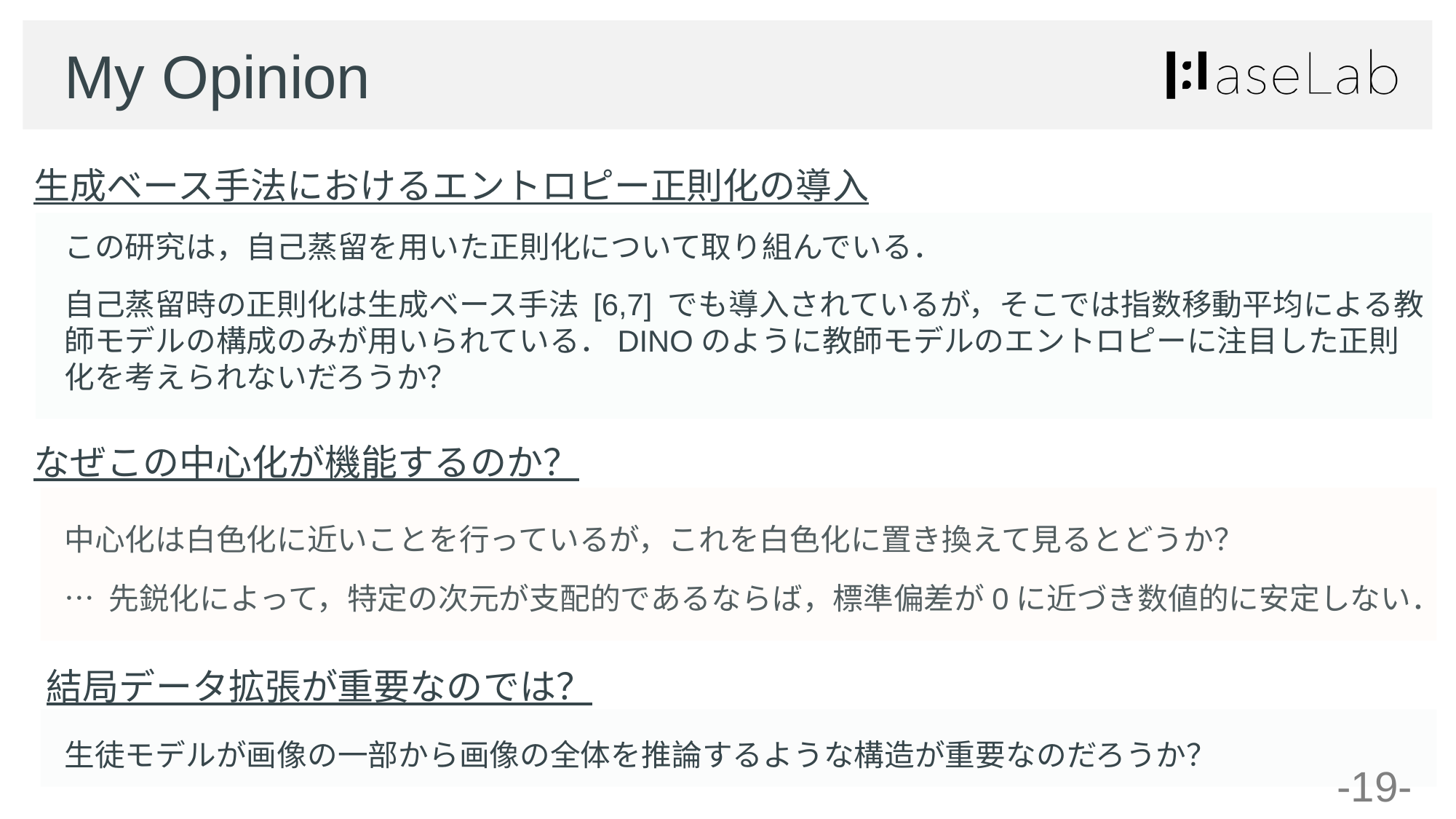

My Opinion
生成ベース手法におけるエントロピー正則化の導入

この研究は，自己蒸留を用いた正則化について取り組んでいる．
自己蒸留時の正則化は生成ベース手法 [6,7] でも導入されているが，そこでは指数移動平均による教師モデルの構成のみが用いられている．DINOのように教師モデルのエントロピーに注目した正則化を考えられないだろうか？
なぜこの中心化が機能するのか？

中心化は白色化に近いことを行っているが，これを白色化に置き換えて見るとどうか？
… 先鋭化によって，特定の次元が支配的であるならば，標準偏差が0に近づき数値的に安定しない．
結局データ拡張が重要なのでは？

生徒モデルが画像の一部から画像の全体を推論するような構造が重要なのだろうか？
-19-